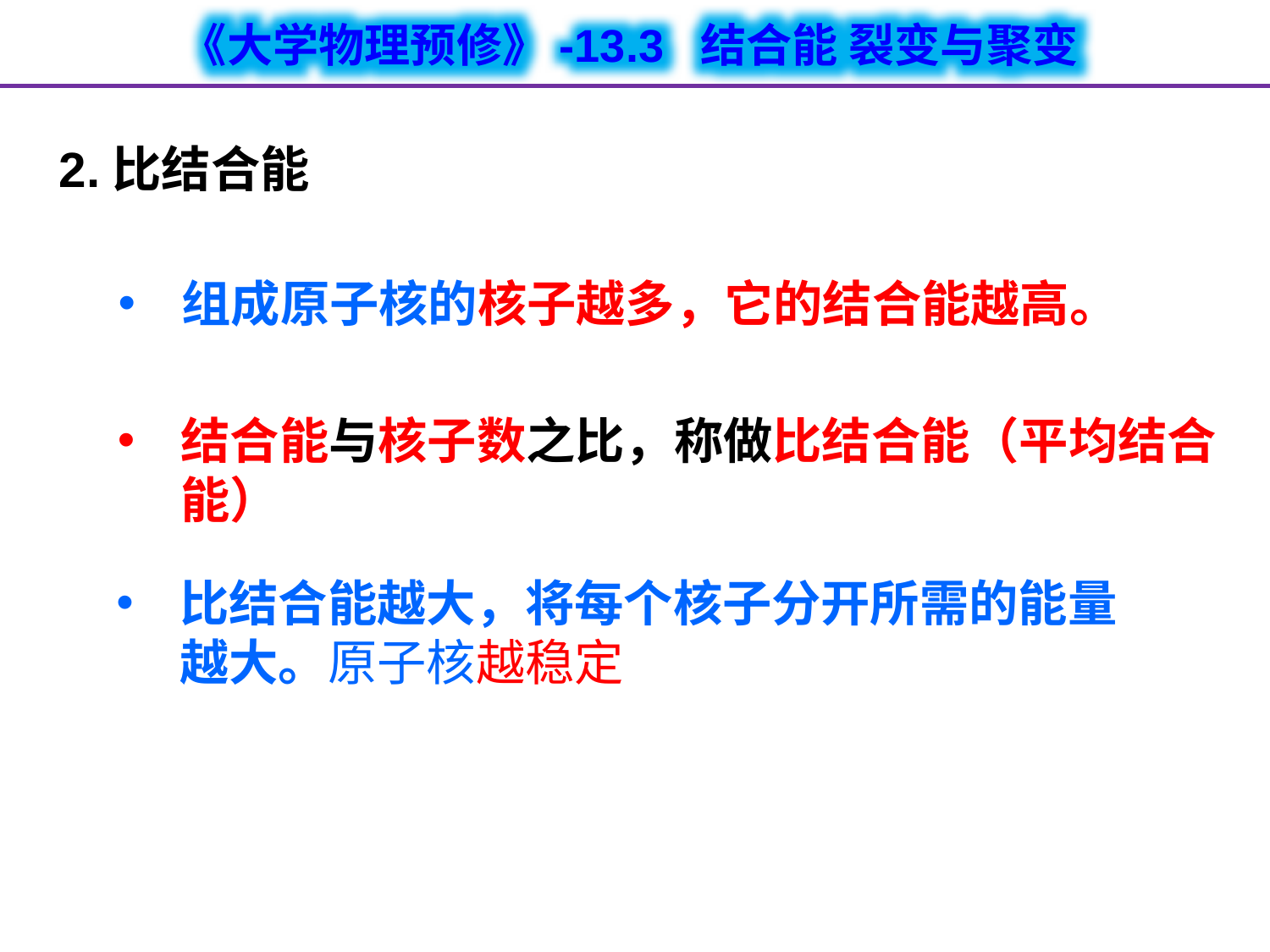

2.比结合能
组成原子核的核子越多，它的结合能越高。
结合能与核子数之比，称做比结合能（平均结合能）
比结合能越大，将每个核子分开所需的能量越大。原子核越稳定